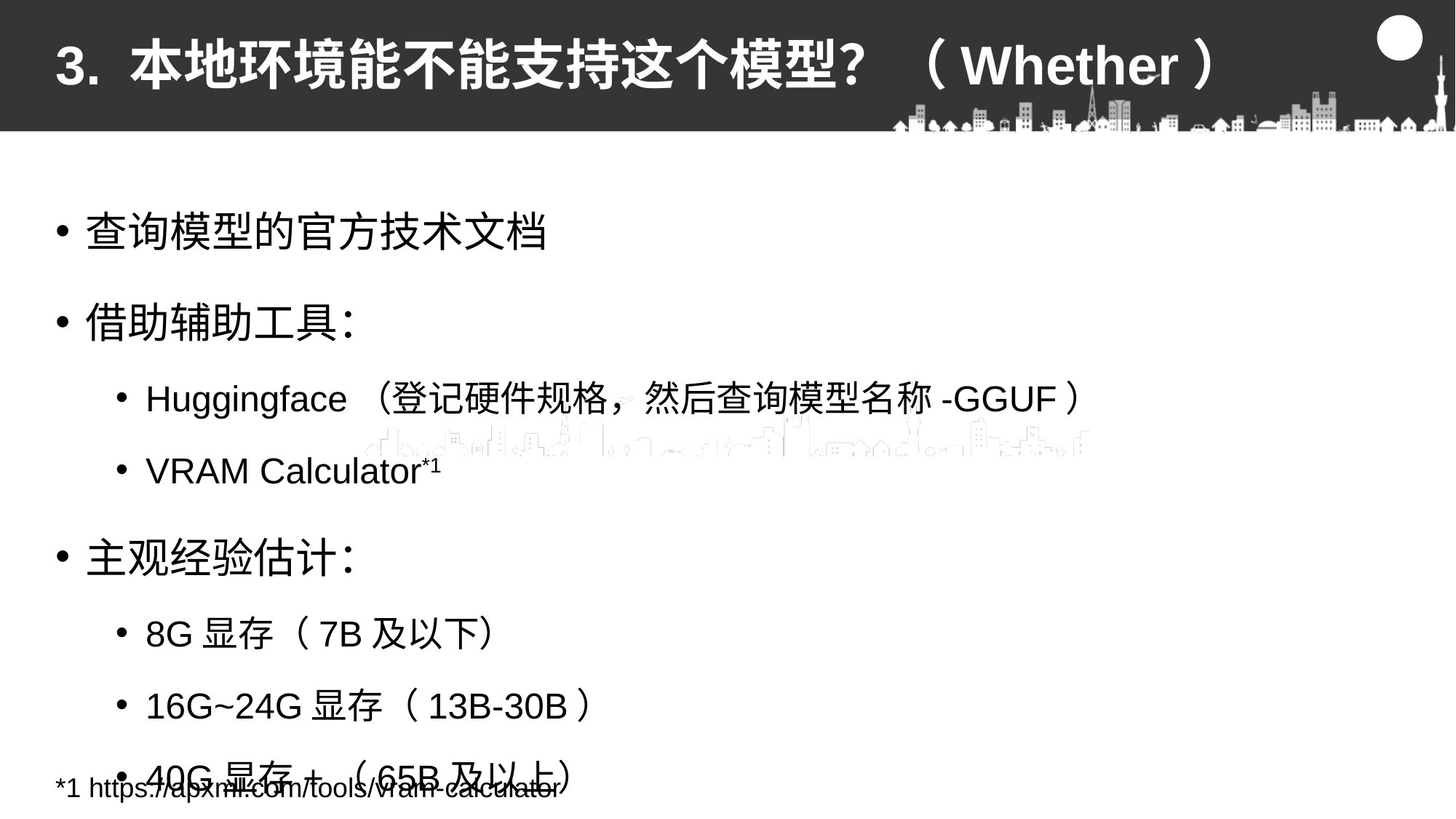

# 3. 本地环境能不能支持这个模型？（Whether）
13
查询模型的官方技术文档
借助辅助工具：
Huggingface（登记硬件规格，然后查询模型名称-GGUF）
VRAM Calculator*1
主观经验估计：
8G显存（7B及以下）
16G~24G显存（13B-30B）
40G显存+（65B及以上）
*1 https://apxml.com/tools/vram-calculator